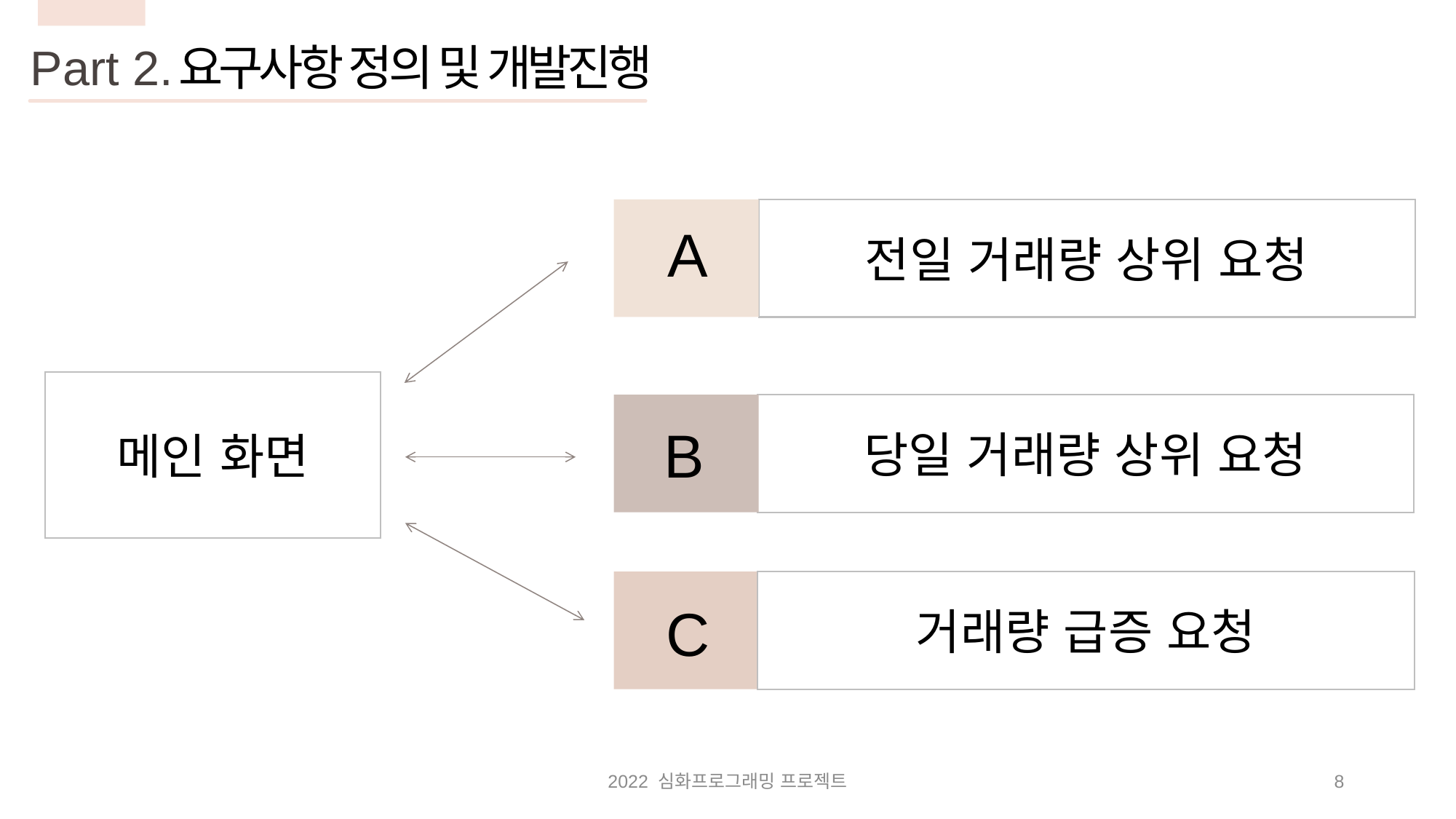

Part 2.
요구사항 정의 및 개발진행

전일 거래량 상위 요청
A

당일 거래량 상위 요청
B
거래량 급증 요청
C
메인 화면

2022 심화프로그래밍 프로젝트
8